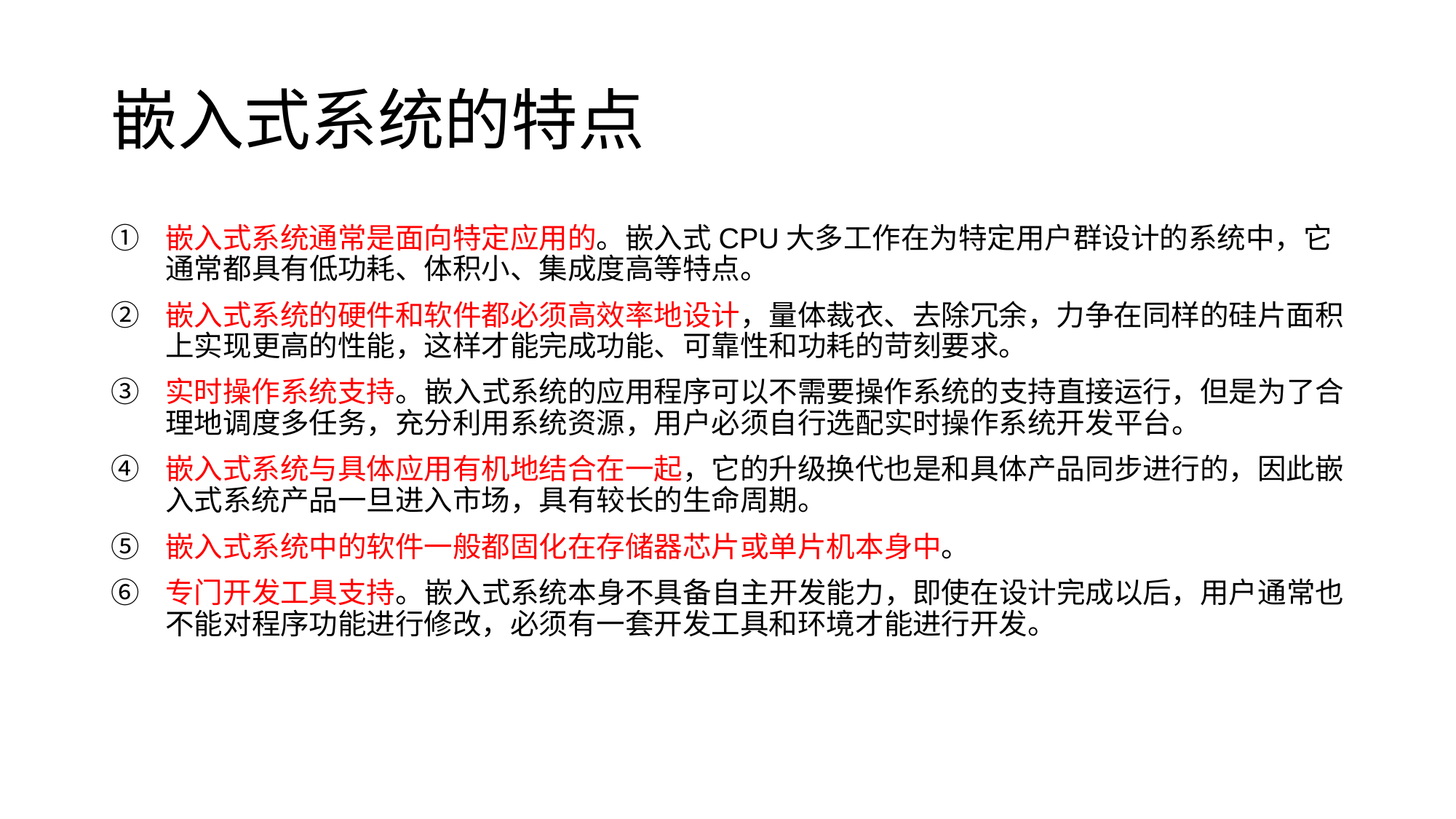

# 嵌入式系统的特点
嵌入式系统通常是面向特定应用的。嵌入式CPU大多工作在为特定用户群设计的系统中，它通常都具有低功耗、体积小、集成度高等特点。
嵌入式系统的硬件和软件都必须高效率地设计，量体裁衣、去除冗余，力争在同样的硅片面积上实现更高的性能，这样才能完成功能、可靠性和功耗的苛刻要求。
实时操作系统支持。嵌入式系统的应用程序可以不需要操作系统的支持直接运行，但是为了合理地调度多任务，充分利用系统资源，用户必须自行选配实时操作系统开发平台。
嵌入式系统与具体应用有机地结合在一起，它的升级换代也是和具体产品同步进行的，因此嵌入式系统产品一旦进入市场，具有较长的生命周期。
嵌入式系统中的软件一般都固化在存储器芯片或单片机本身中。
专门开发工具支持。嵌入式系统本身不具备自主开发能力，即使在设计完成以后，用户通常也不能对程序功能进行修改，必须有一套开发工具和环境才能进行开发。